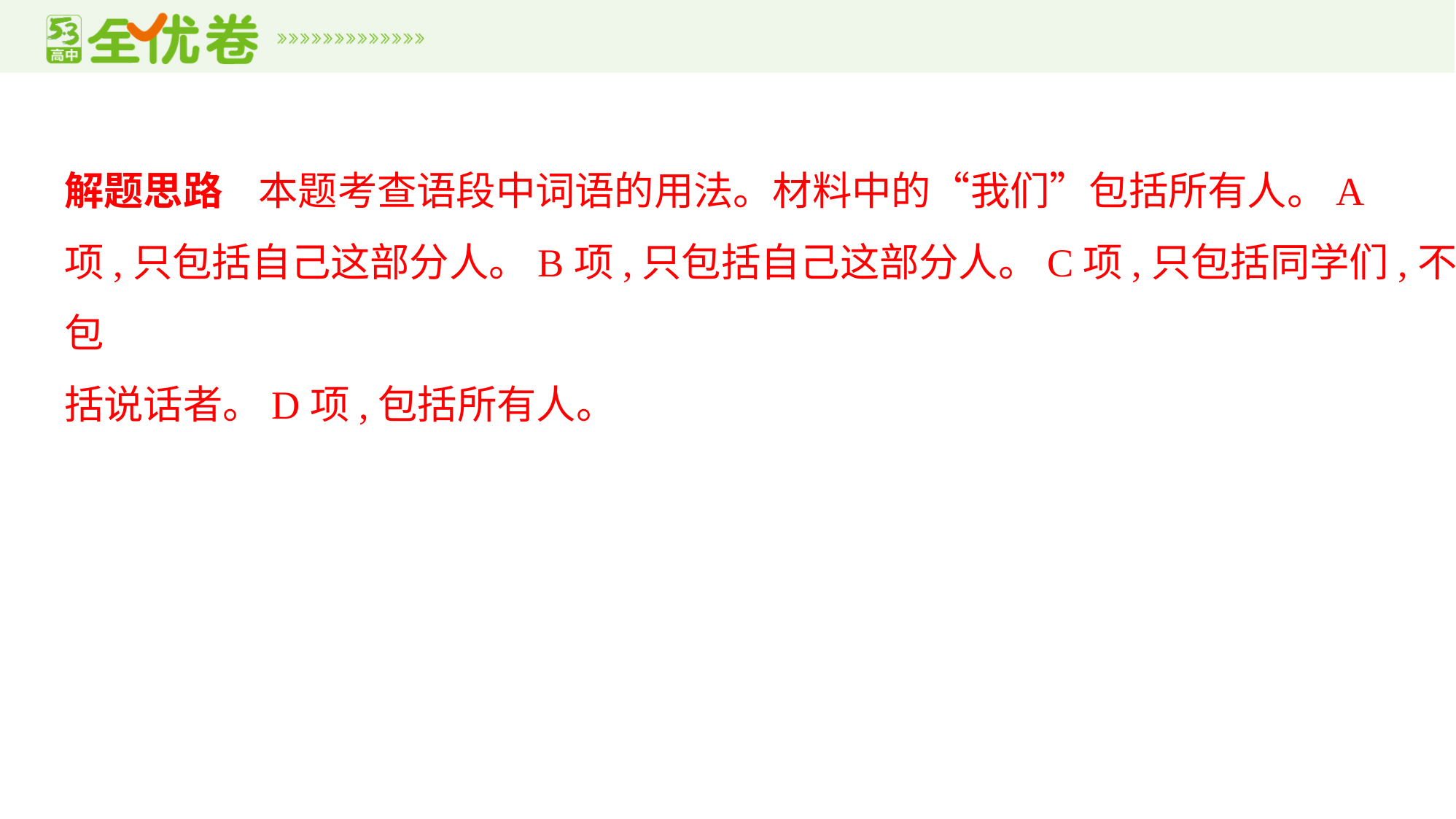

解题思路    本题考查语段中词语的用法。材料中的“我们”包括所有人。A
项,只包括自己这部分人。B项,只包括自己这部分人。C项,只包括同学们,不包
括说话者。D项,包括所有人。